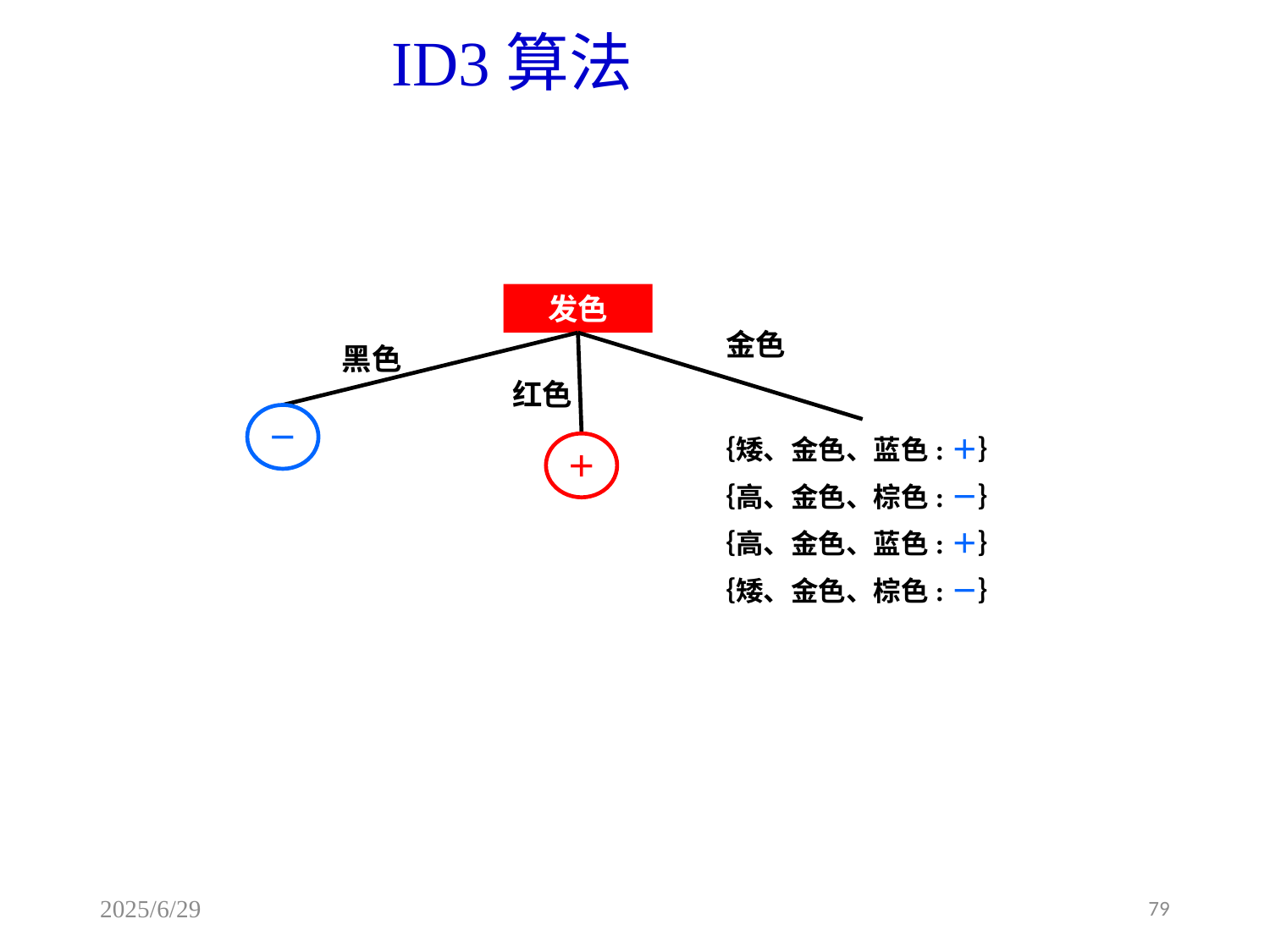

# ID3算法
发色
金色
黑色
红色
－
｛矮、金色、蓝色:＋｝
｛高、金色、棕色:－｝
｛高、金色、蓝色:＋｝
｛矮、金色、棕色:－｝
＋
2025/6/29
79